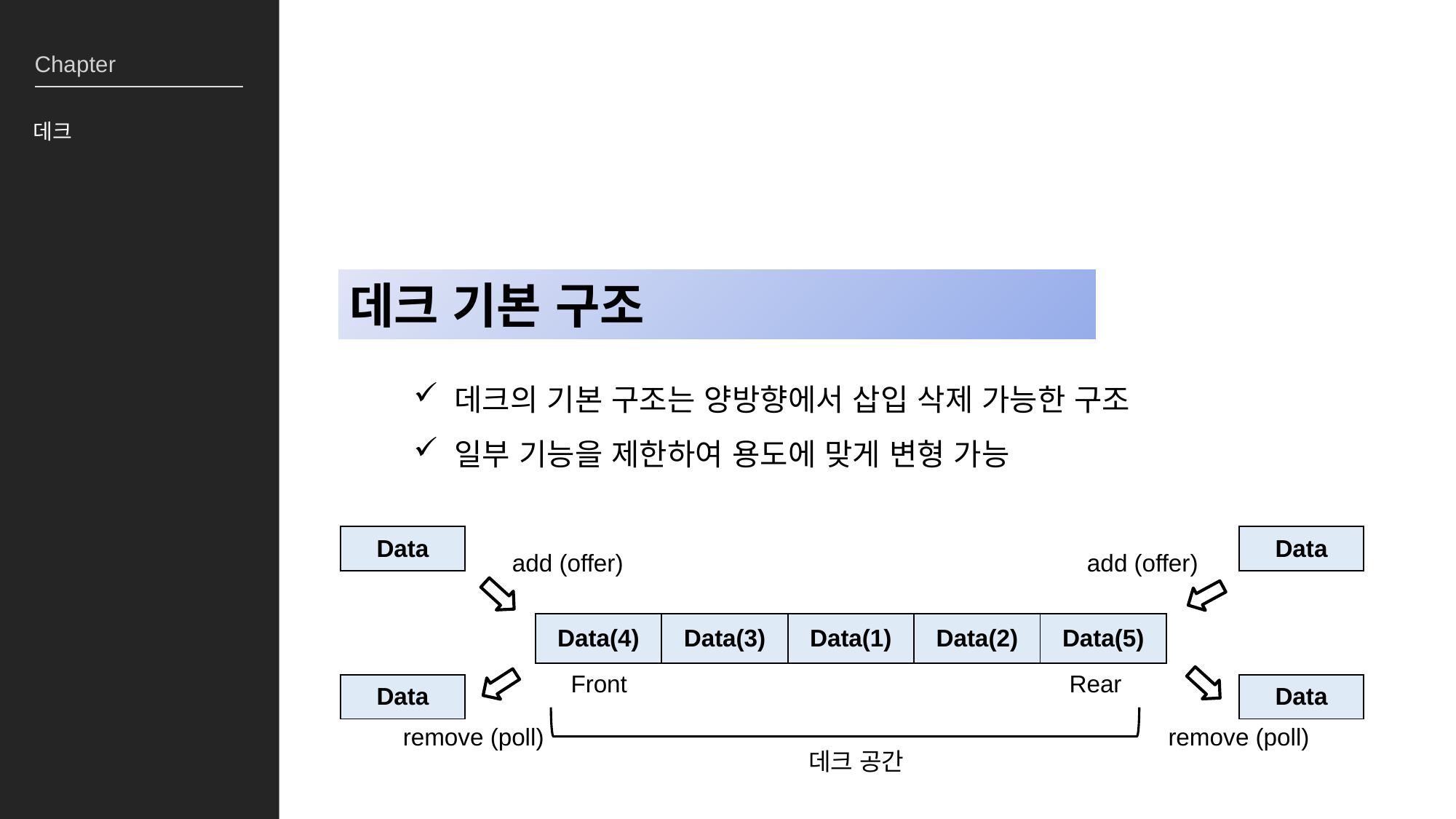

데크
데크 기본 구조
데크의 기본 구조는 양방향에서 삽입 삭제 가능한 구조
일부 기능을 제한하여 용도에 맞게 변형 가능

| Data |
| --- |
| Data |
| --- |
add (offer)
add (offer)

| Data(4) | Data(3) | Data(1) | Data(2) | Data(5) |
| --- | --- | --- | --- | --- |
Front
Rear

| Data |
| --- |
| Data |
| --- |
remove (poll)
remove (poll)
데크 공간